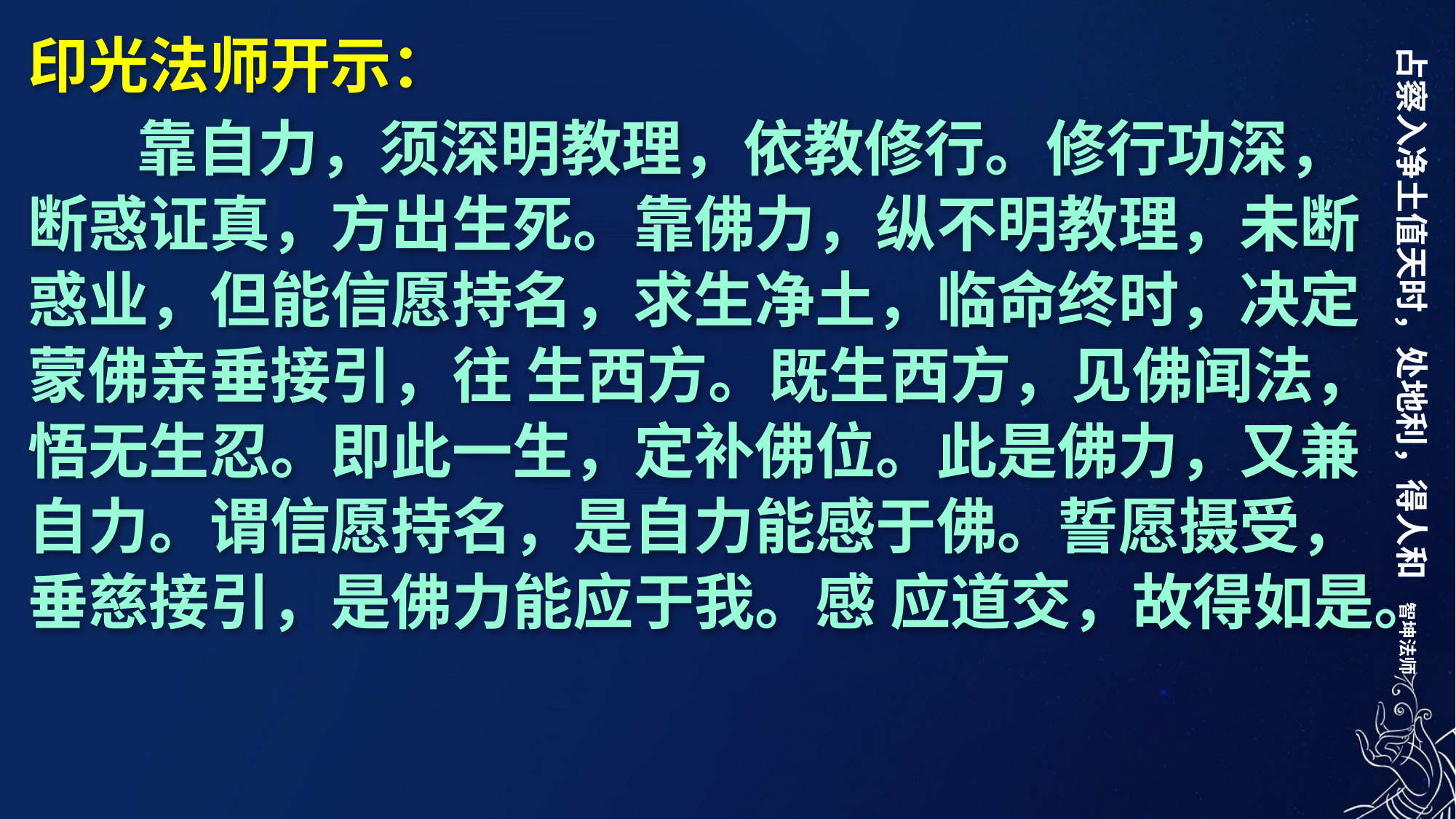

印光法师开示：
	靠自力，须深明教理，依教修行。修行功深，断惑证真，方出生死。靠佛力，纵不明教理，未断惑业，但能信愿持名，求生净土，临命终时，决定蒙佛亲垂接引，往 生西方。既生西方，见佛闻法，悟无生忍。即此一生，定补佛位。此是佛力，又兼自力。谓信愿持名，是自力能感于佛。誓愿摄受，垂慈接引，是佛力能应于我。感 应道交，故得如是。